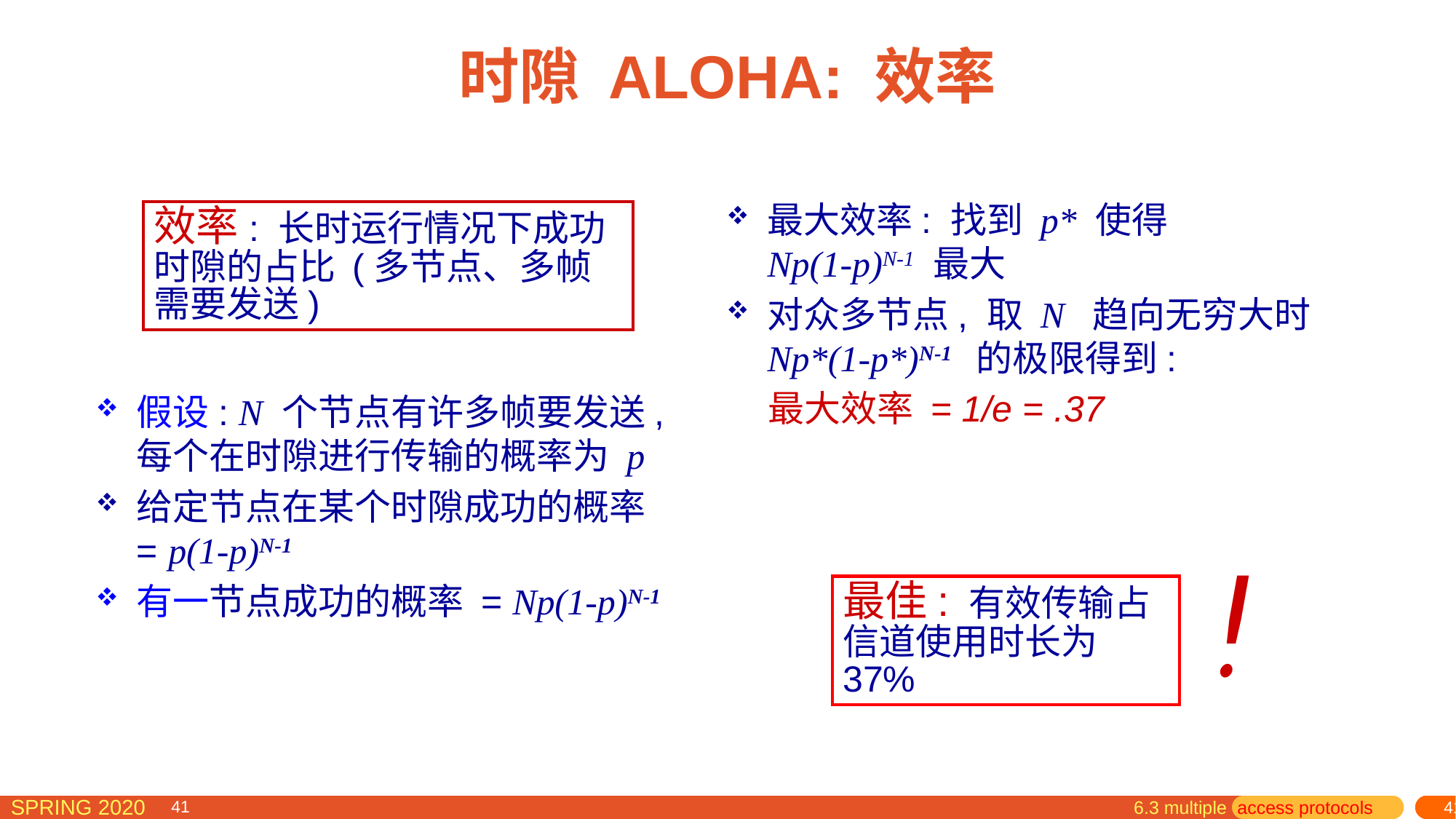

# 时隙 ALOHA: 效率
最大效率: 找到 p* 使得
Np(1-p)N-1 最大
对众多节点, 取 N  趋向无穷大时 Np*(1-p*)N-1  的极限得到:
    最大效率 = 1/e = .37
效率: 长时运行情况下成功时隙的占比 (多节点、多帧需要发送)
假设: N 个节点有许多帧要发送, 每个在时隙进行传输的概率为 p
给定节点在某个时隙成功的概率 = p(1-p)N-1
有一节点成功的概率 = Np(1-p)N-1
!
最佳: 有效传输占信道使用时长为37%
6.3 multiple  access protocols